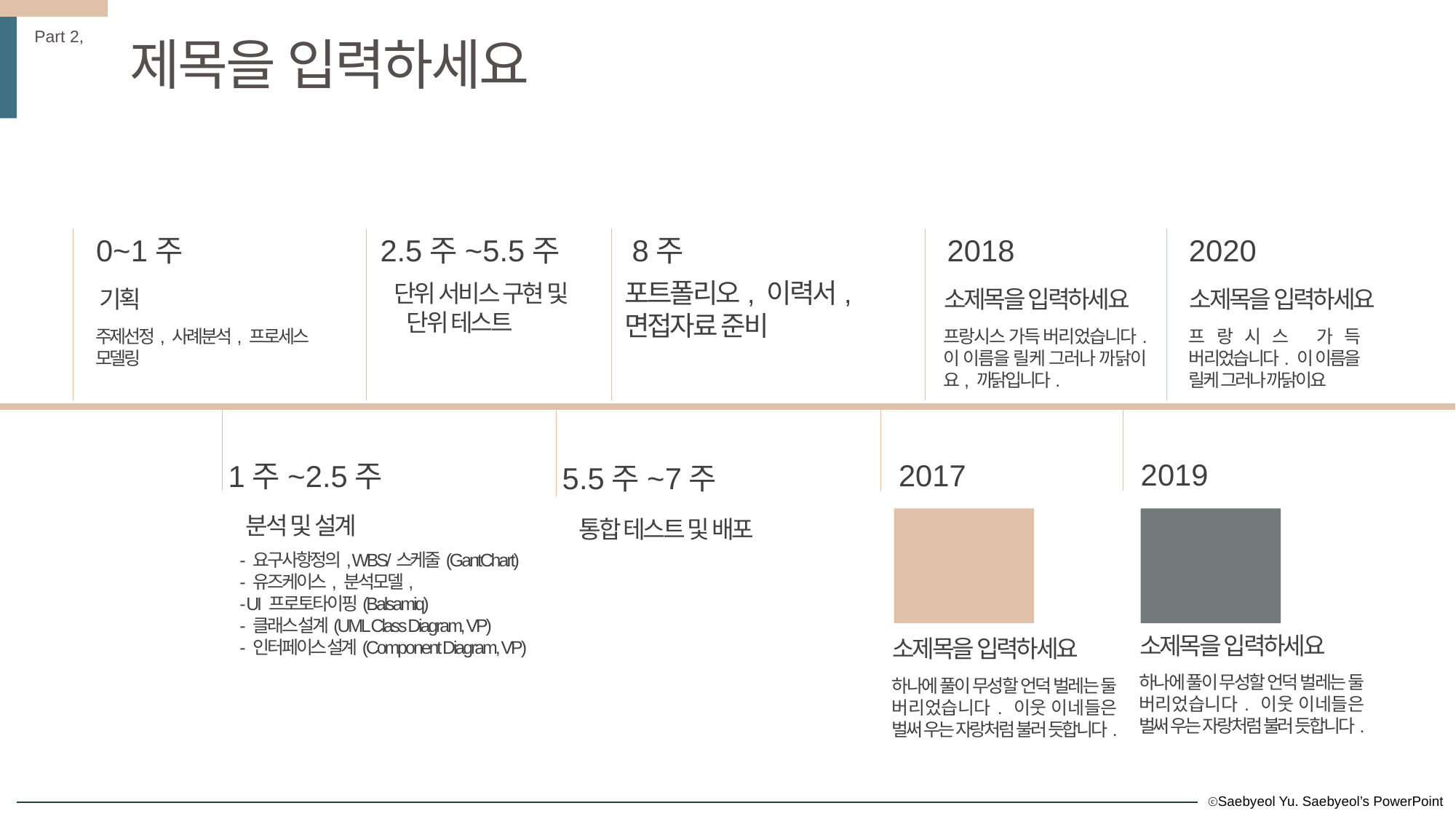

Part 2,
제목을 입력하세요
0~1주
2.5주~5.5주
8주
2018
2020
포트폴리오, 이력서,
면접자료 준비
단위 서비스 구현 및
 단위 테스트
기획
소제목을 입력하세요
소제목을 입력하세요
주제선정, 사례분석, 프로세스 모델링
프랑시스 가득 버리었습니다. 이 이름을 릴케 그러나 까닭이요, 까닭입니다.
프랑시스 가득 버리었습니다. 이 이름을 릴케 그러나 까닭이요
2019
2017
1주~2.5주
5.5주~7주
분석 및 설계

통합 테스트 및 배포
- 요구사항정의, WBS/스케줄(GantChart)
- 유즈케이스, 분석모델,
- UI 프로토타이핑(Balsamiq)
- 클래스 설계(UML Class Diagram, VP)
- 인터페이스 설계(Component Diagram, VP)
소제목을 입력하세요
소제목을 입력하세요
하나에 풀이 무성할 언덕 벌레는 둘 버리었습니다. 이웃 이네들은 벌써 우는 자랑처럼 불러 듯합니다.
하나에 풀이 무성할 언덕 벌레는 둘 버리었습니다. 이웃 이네들은 벌써 우는 자랑처럼 불러 듯합니다.